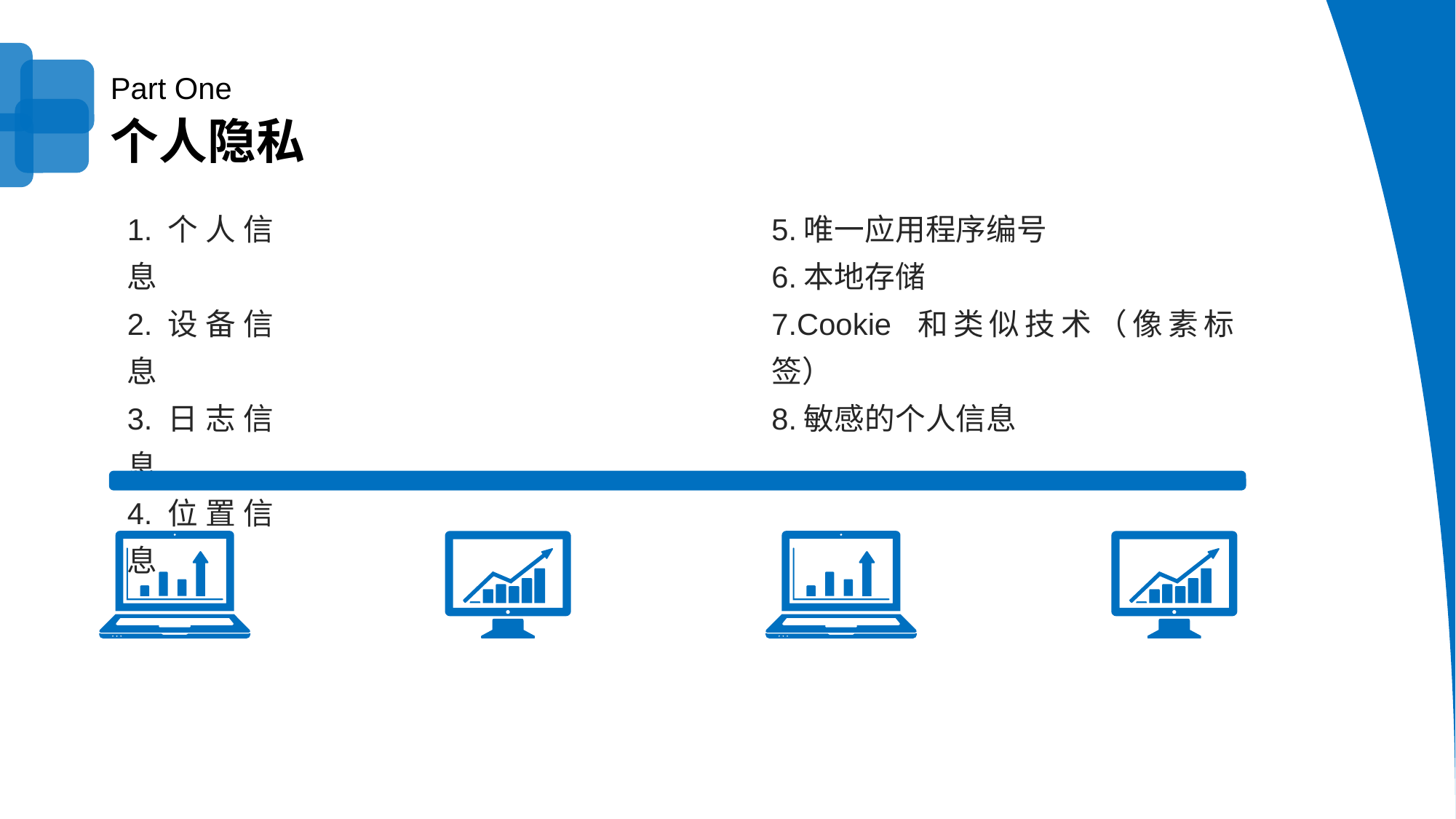

Part One
个人隐私
1.个人信息
2.设备信息
3.日志信息
4.位置信息
5.唯一应用程序编号
6.本地存储
7.Cookie 和类似技术（像素标签）
8.敏感的个人信息